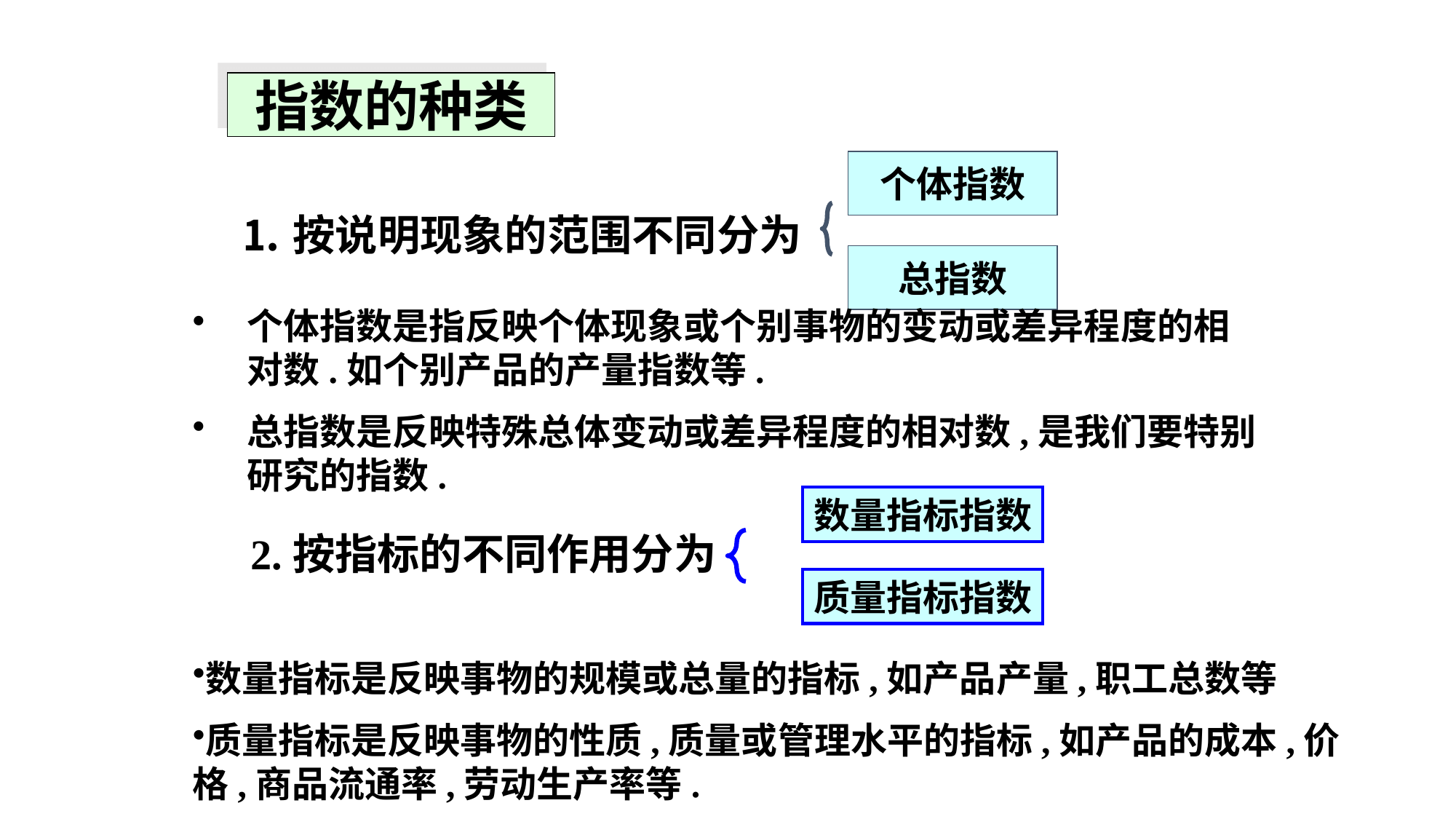

指数的种类
个体指数

总指数
⒈按说明现象的范围不同分为
个体指数是指反映个体现象或个别事物的变动或差异程度的相对数.如个别产品的产量指数等.
总指数是反映特殊总体变动或差异程度的相对数,是我们要特别研究的指数.
数量指标指数

质量指标指数
2.按指标的不同作用分为
数量指标是反映事物的规模或总量的指标,如产品产量,职工总数等
质量指标是反映事物的性质,质量或管理水平的指标,如产品的成本,价格,商品流通率,劳动生产率等.